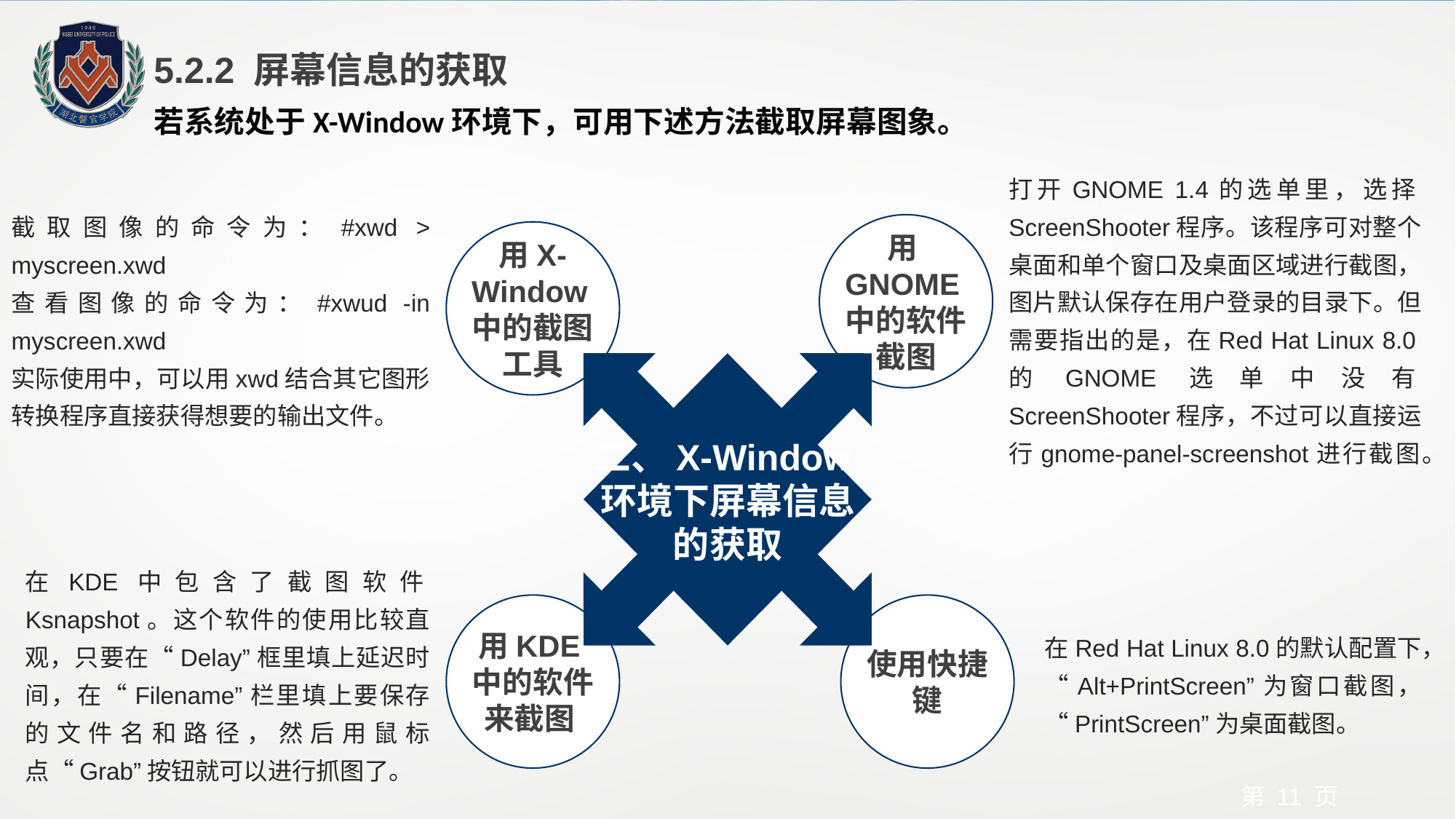

5.2.2 屏幕信息的获取
若系统处于X-Window环境下，可用下述方法截取屏幕图象。
打开GNOME 1.4的选单里，选择ScreenShooter程序。该程序可对整个桌面和单个窗口及桌面区域进行截图，图片默认保存在用户登录的目录下。但需要指出的是，在Red Hat Linux 8.0的GNOME选单中没有ScreenShooter程序，不过可以直接运行gnome-panel-screenshot进行截图。
截取图像的命令为：#xwd > myscreen.xwd
查看图像的命令为：#xwud -in myscreen.xwd
实际使用中，可以用xwd结合其它图形转换程序直接获得想要的输出文件。
用GNOME中的软件截图
用X-Window中的截图工具
二、X-Window环境下屏幕信息的获取
在KDE中包含了截图软件Ksnapshot。这个软件的使用比较直观，只要在“Delay”框里填上延迟时间，在“Filename”栏里填上要保存的文件名和路径，然后用鼠标点“Grab”按钮就可以进行抓图了。
用KDE中的软件来截图
使用快捷键
在Red Hat Linux 8.0的默认配置下，“Alt+PrintScreen”为窗口截图，“PrintScreen”为桌面截图。